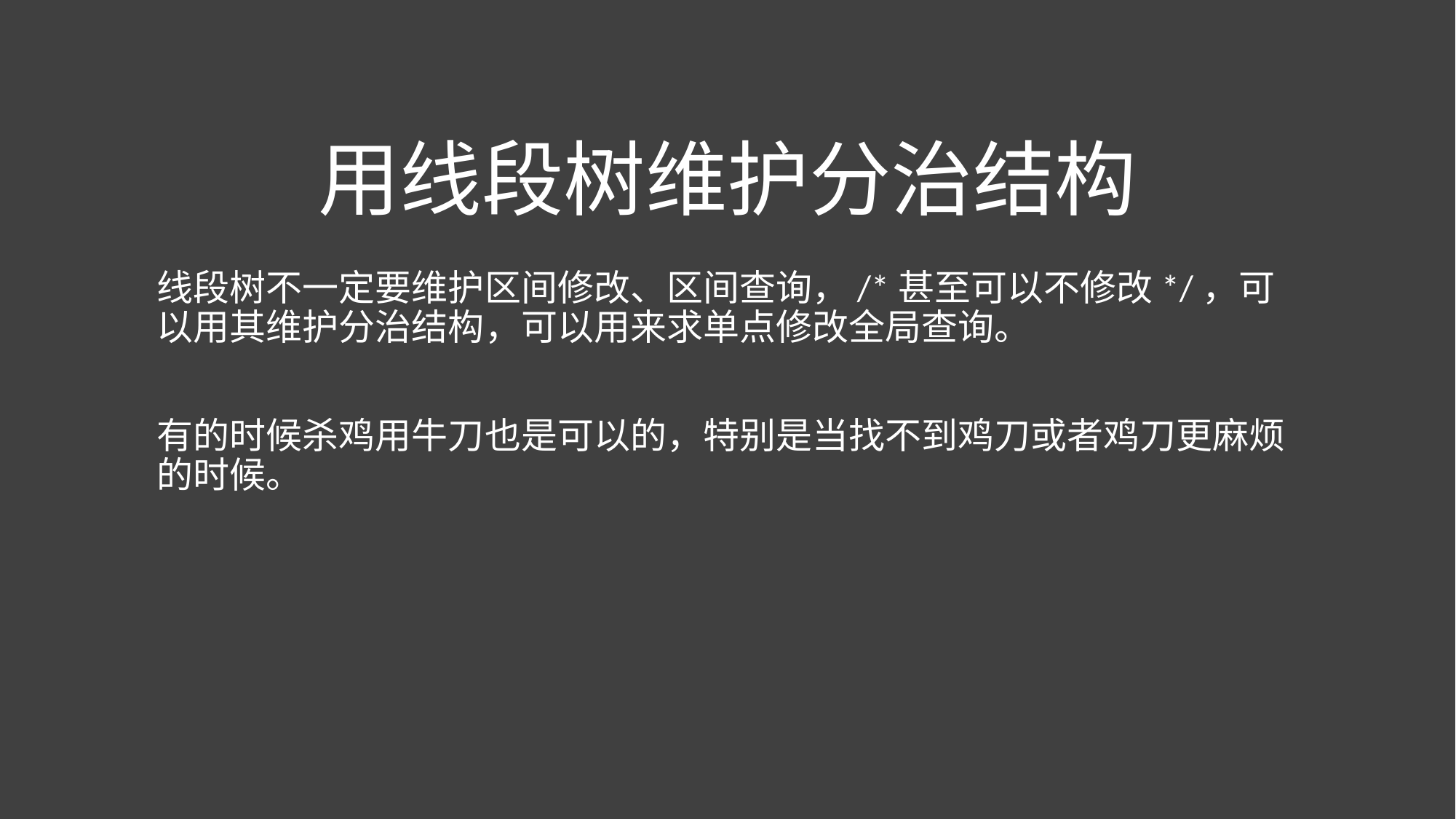

# 用线段树维护分治结构
线段树不一定要维护区间修改、区间查询，/*甚至可以不修改*/，可以用其维护分治结构，可以用来求单点修改全局查询。

有的时候杀鸡用牛刀也是可以的，特别是当找不到鸡刀或者鸡刀更麻烦的时候。